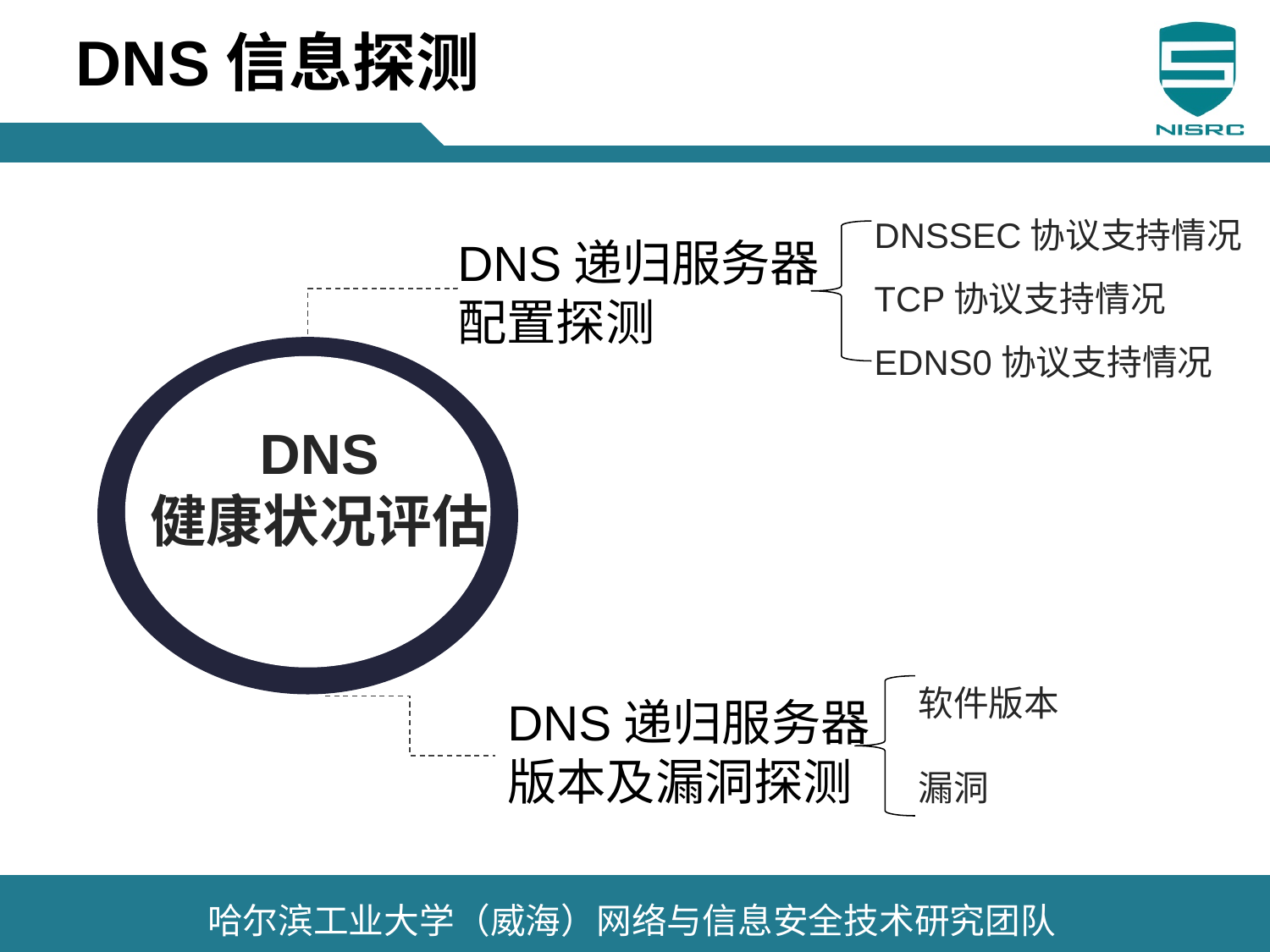

# DNS信息探测
DNSSEC协议支持情况
TCP协议支持情况
EDNS0协议支持情况

DNS递归服务器配置探测

DNS
健康状况评估
软件版本

漏洞

DNS递归服务器版本及漏洞探测